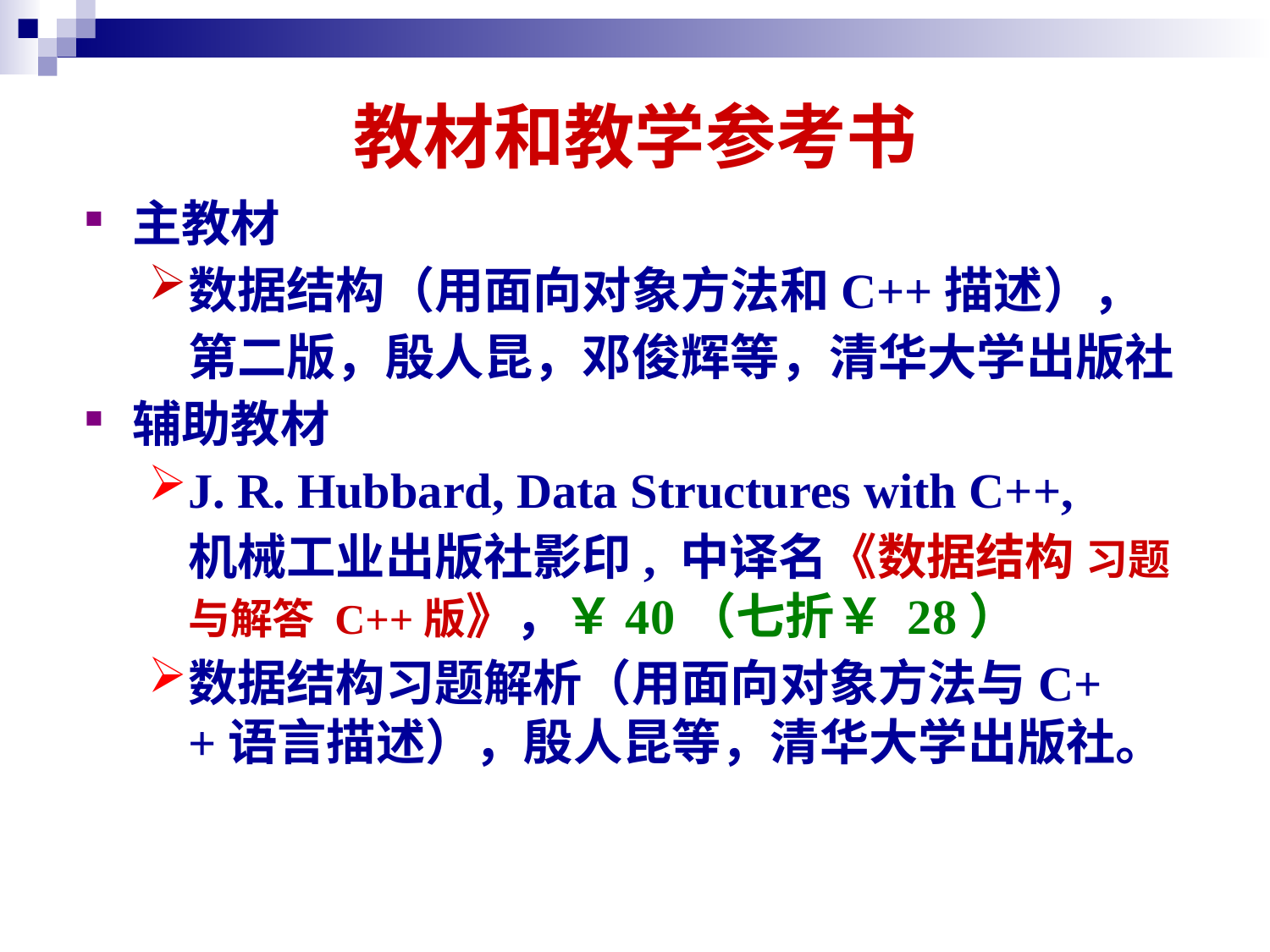

# 教材和教学参考书
主教材
数据结构（用面向对象方法和C++描述），
	第二版，殷人昆，邓俊辉等，清华大学出版社
辅助教材
J. R. Hubbard, Data Structures with C++,
	机械工业出版社影印, 中译名《数据结构 习题与解答 C++版》，￥40（七折￥ 28）
数据结构习题解析（用面向对象方法与C++语言描述），殷人昆等，清华大学出版社。